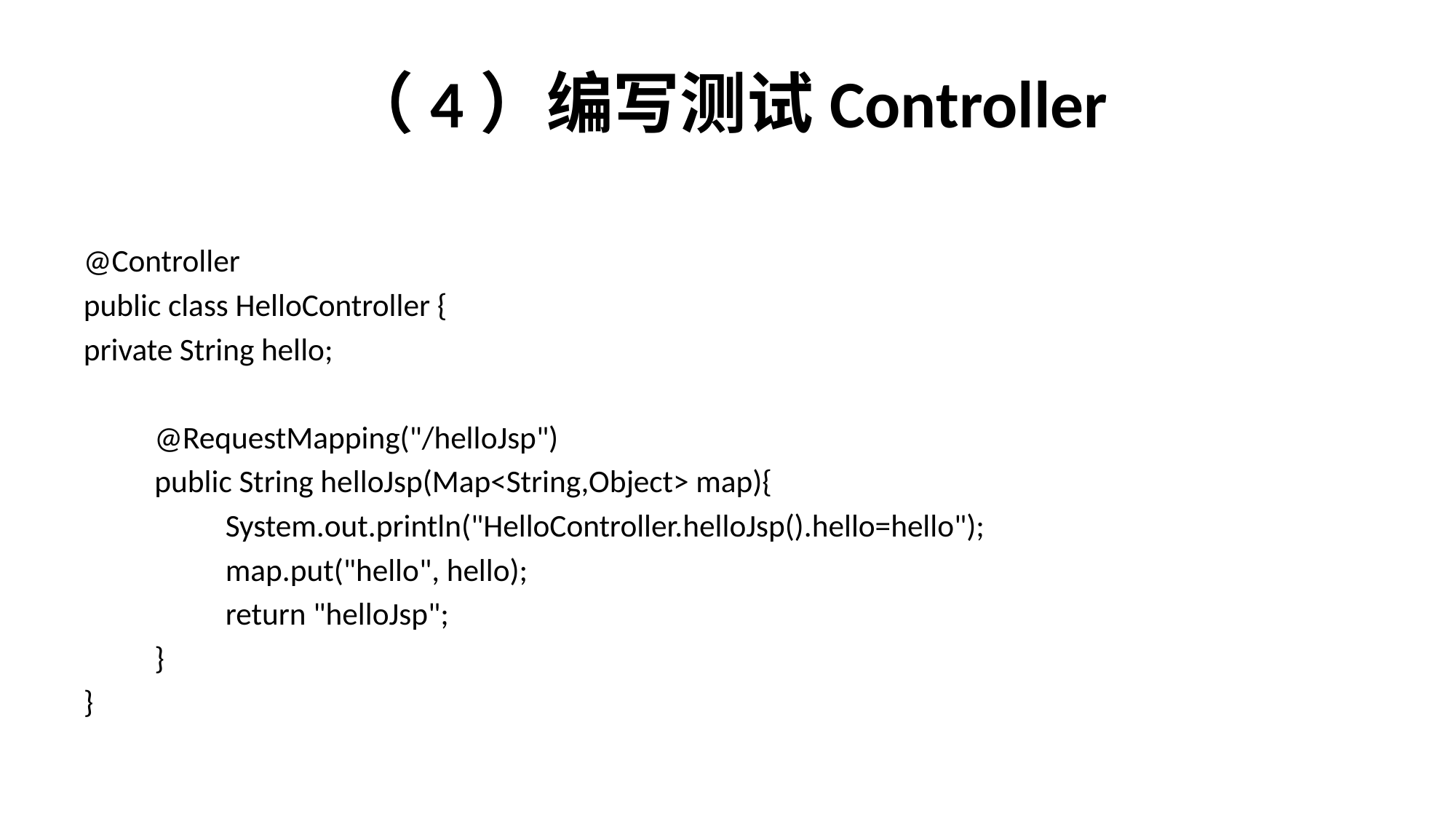

# （4）编写测试Controller

@Controller
public class HelloController {
private String hello;

	@RequestMapping("/helloJsp")
	public String helloJsp(Map<String,Object> map){
		System.out.println("HelloController.helloJsp().hello=hello");
		map.put("hello", hello);
		return "helloJsp";
	}
}